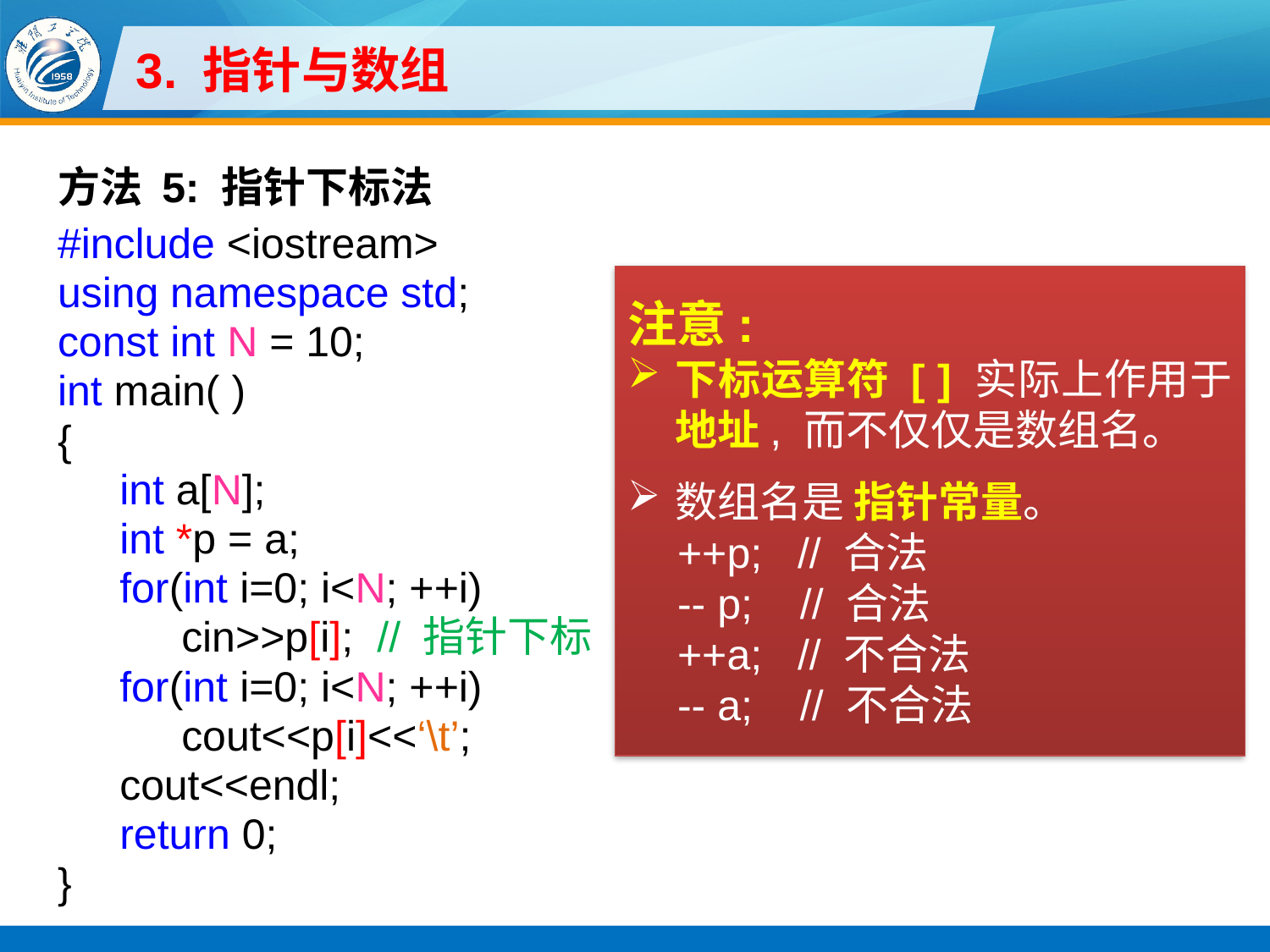

# 3. 指针与数组
方法 5: 指针下标法
#include <iostream>
using namespace std;
const int N = 10;
int main( )
{
int a[N];
int *p = a;
for(int i=0; i<N; ++i)
cin>>p[i];  // 指针下标
for(int i=0; i<N; ++i)
cout<<p[i]<<‘\t’;
cout<<endl;
return 0;
}
注意:
下标运算符 [ ] 实际上作用于 地址, 而不仅仅是数组名。
数组名是 指针常量。
++p;   // 合法
-- p;    // 合法
++a;   // 不合法
-- a;    // 不合法